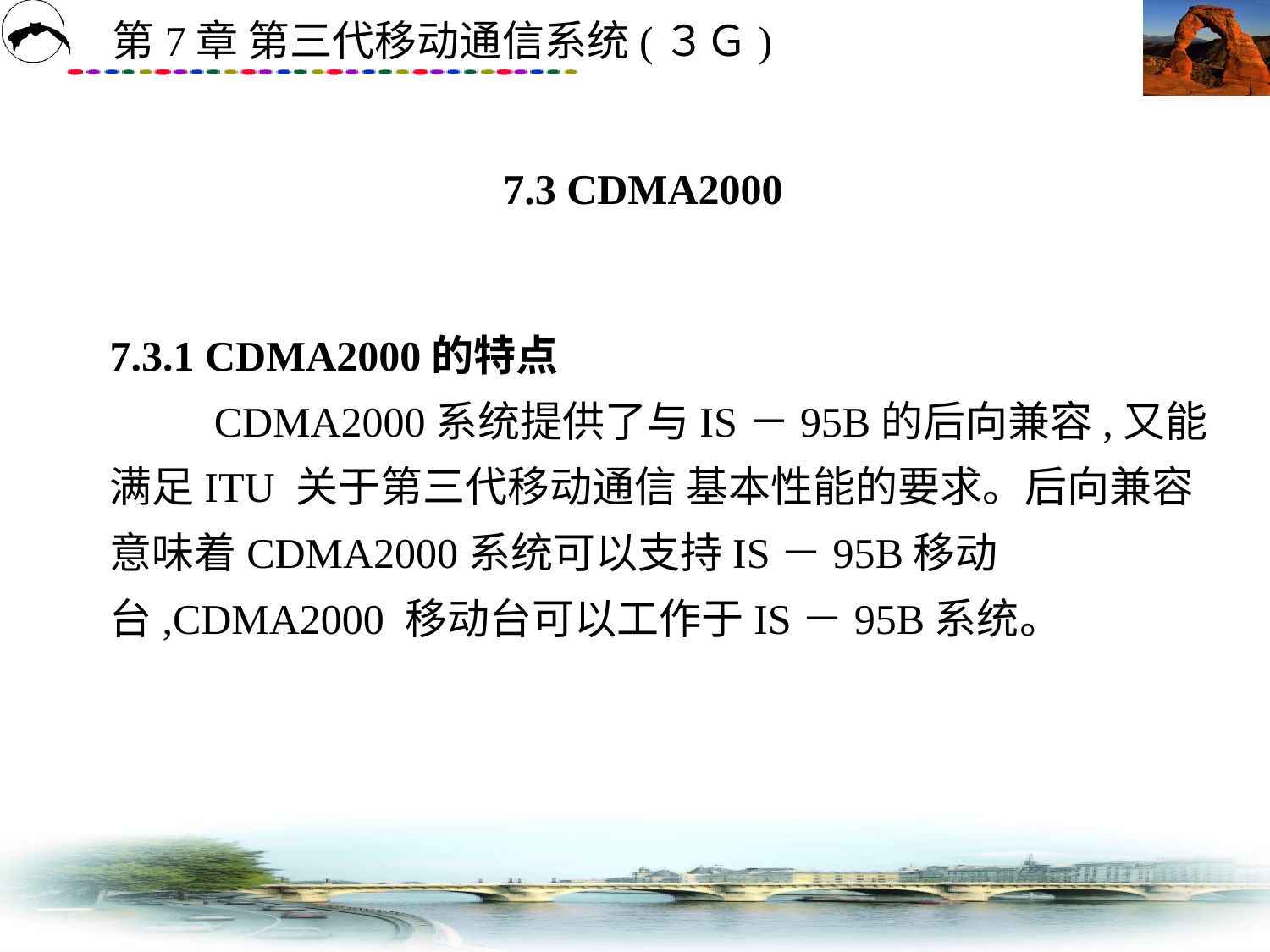

# 7.3 CDMA2000
7.3.1 CDMA2000的特点
　　 CDMA2000系统提供了与IS－95B的后向兼容,又能满足ITU 关于第三代移动通信 基本性能的要求。后向兼容意味着CDMA2000系统可以支持IS－95B移动台,CDMA2000 移动台可以工作于IS－95B系统。